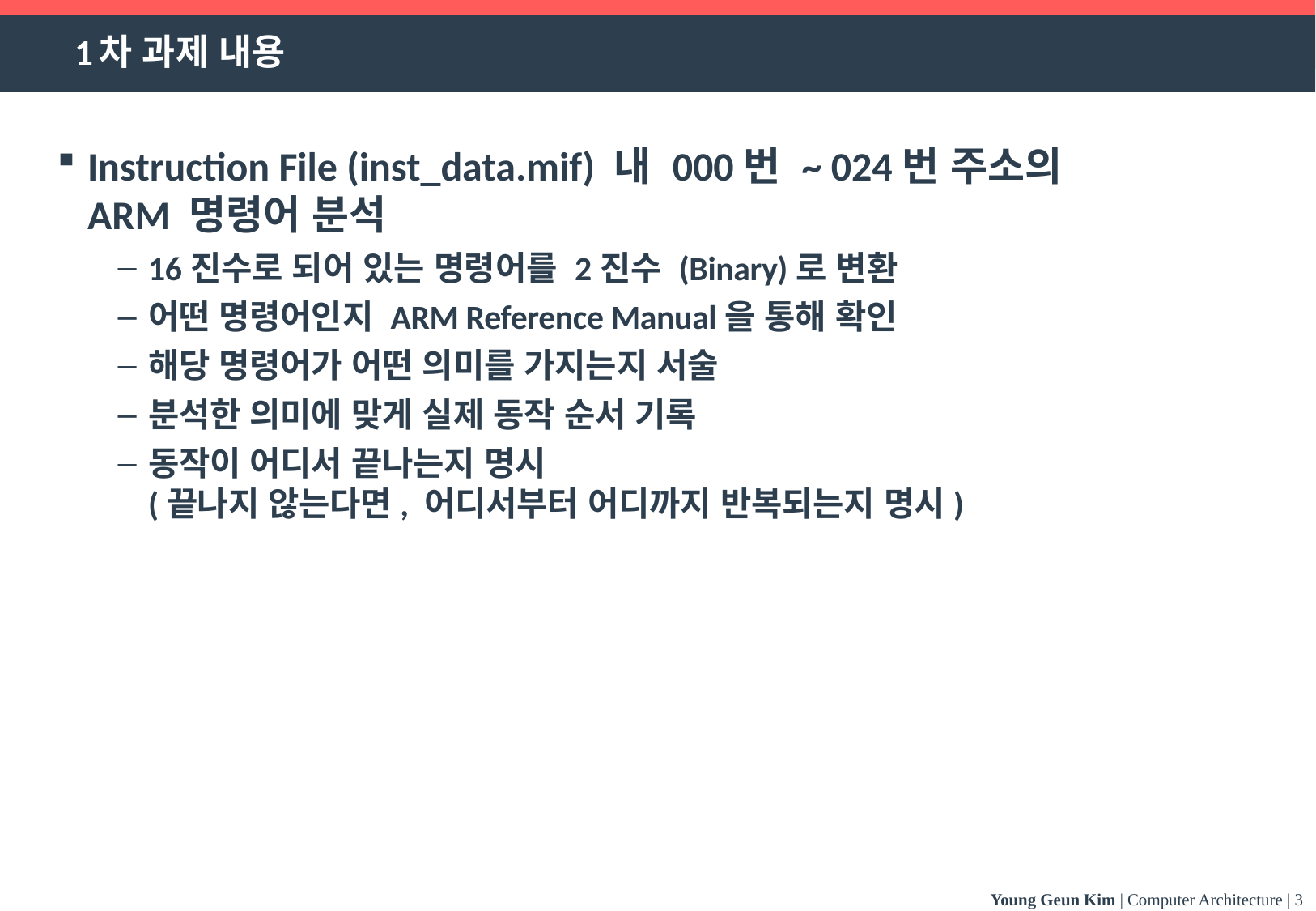

# 1차 과제 내용
Instruction File (inst_data.mif) 내 000번 ~ 024번 주소의
ARM 명령어 분석
16진수로 되어 있는 명령어를 2진수 (Binary)로 변환
어떤 명령어인지 ARM Reference Manual을 통해 확인
해당 명령어가 어떤 의미를 가지는지 서술
분석한 의미에 맞게 실제 동작 순서 기록
동작이 어디서 끝나는지 명시
(끝나지 않는다면, 어디서부터 어디까지 반복되는지 명시)

Young Geun Kim | Computer Architecture | 3